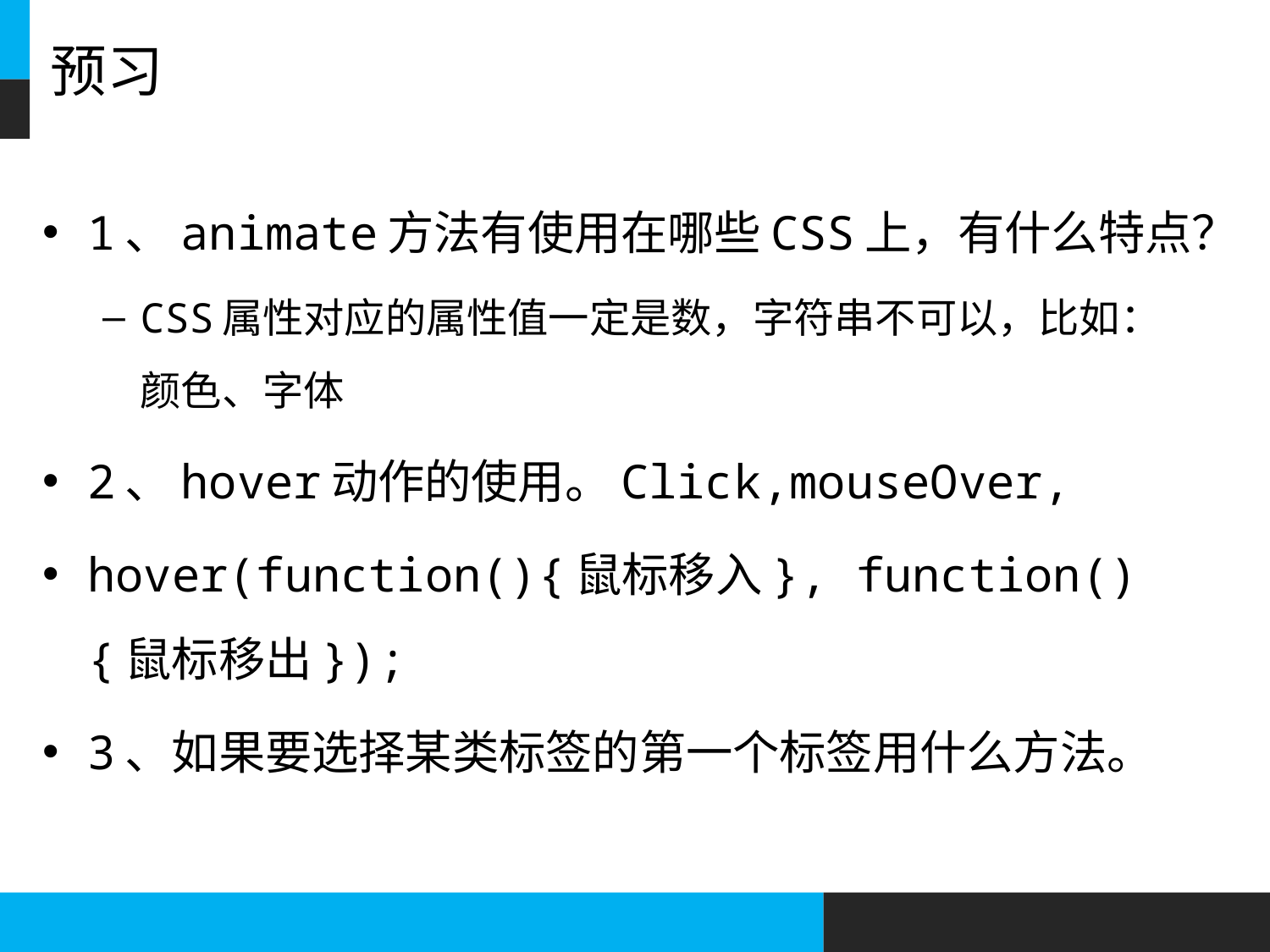

# 预习
1、animate方法有使用在哪些CSS上，有什么特点？
CSS属性对应的属性值一定是数，字符串不可以，比如：颜色、字体
2、hover动作的使用。Click,mouseOver,
hover(function(){鼠标移入}, function(){鼠标移出});
3、如果要选择某类标签的第一个标签用什么方法。